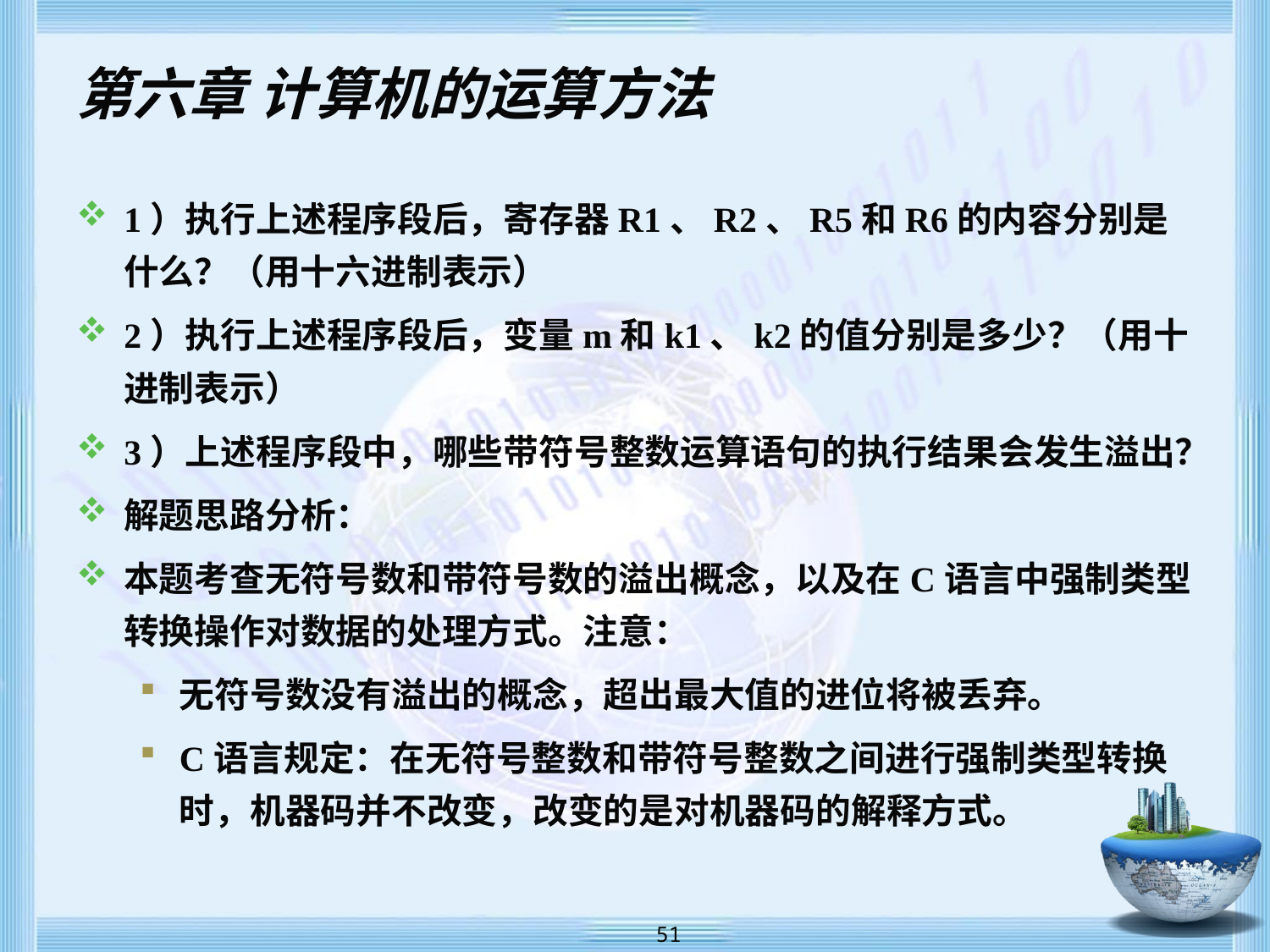

# 第六章 计算机的运算方法
1）执行上述程序段后，寄存器R1、R2、R5和R6的内容分别是什么？（用十六进制表示）
2）执行上述程序段后，变量m和k1、k2的值分别是多少？（用十进制表示）
3）上述程序段中，哪些带符号整数运算语句的执行结果会发生溢出？
解题思路分析：
本题考查无符号数和带符号数的溢出概念，以及在C语言中强制类型转换操作对数据的处理方式。注意：
无符号数没有溢出的概念，超出最大值的进位将被丢弃。
C语言规定：在无符号整数和带符号整数之间进行强制类型转换时，机器码并不改变，改变的是对机器码的解释方式。

    51